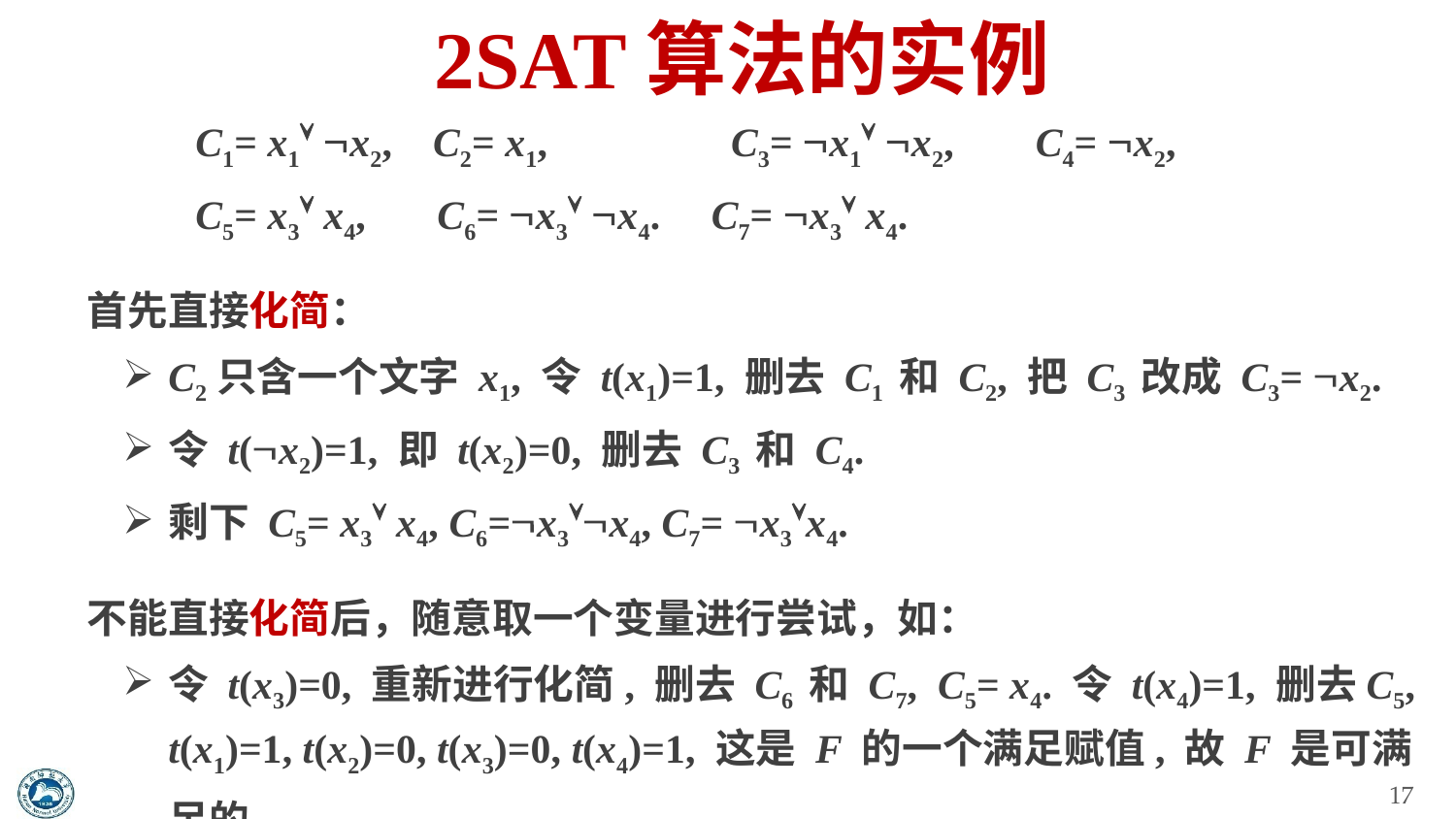

# 2SAT算法的实例
	C1= x1∨ ¬x2,    C2= x1,                  C3= ¬x1∨ ¬x2,        C4= ¬x2,
	C5= x3∨ x4,       C6= ¬x3∨ ¬x4.     C7= ¬x3∨ x4.
   首先直接化简：
C2只含一个文字 x1, 令 t(x1)=1, 删去 C1 和 C2, 把 C3 改成 C3= ¬x2.
令 t(¬x2)=1, 即 t(x2)=0, 删去 C3 和 C4.
剩下 C5= x3∨ x4, C6=¬x3∨¬x4, C7= ¬x3∨x4.
   不能直接化简后，随意取一个变量进行尝试，如：
令 t(x3)=0, 重新进行化简, 删去 C6 和 C7,  C5= x4. 令 t(x4)=1, 删去C5,  t(x1)=1, t(x2)=0, t(x3)=0, t(x4)=1, 这是 F 的一个满足赋值, 故 F 是可满足的.
17